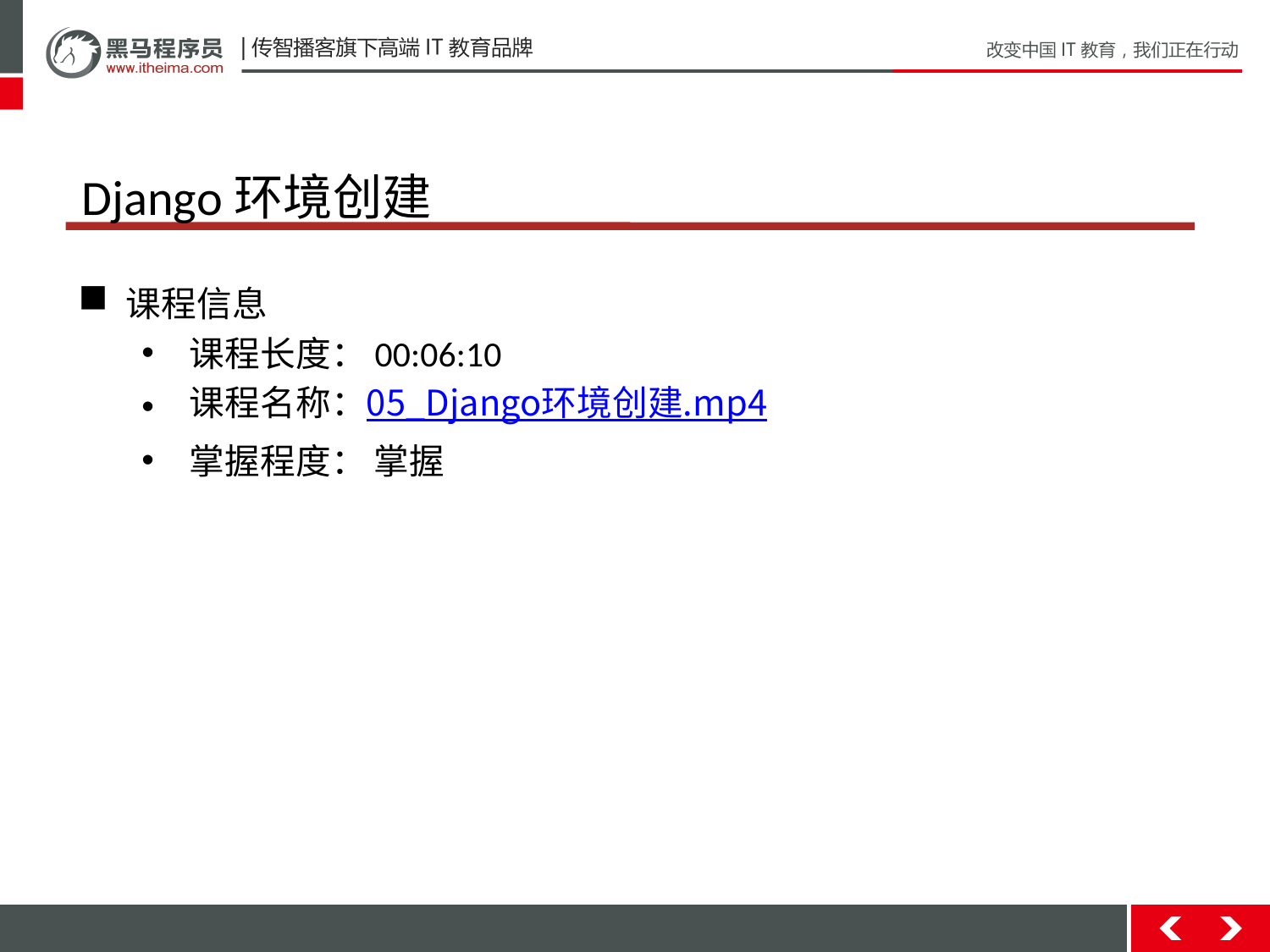

# Django环境创建

课程信息
课程长度：00:06:10
课程名称：05_Django环境创建.mp4
掌握程度： 掌握